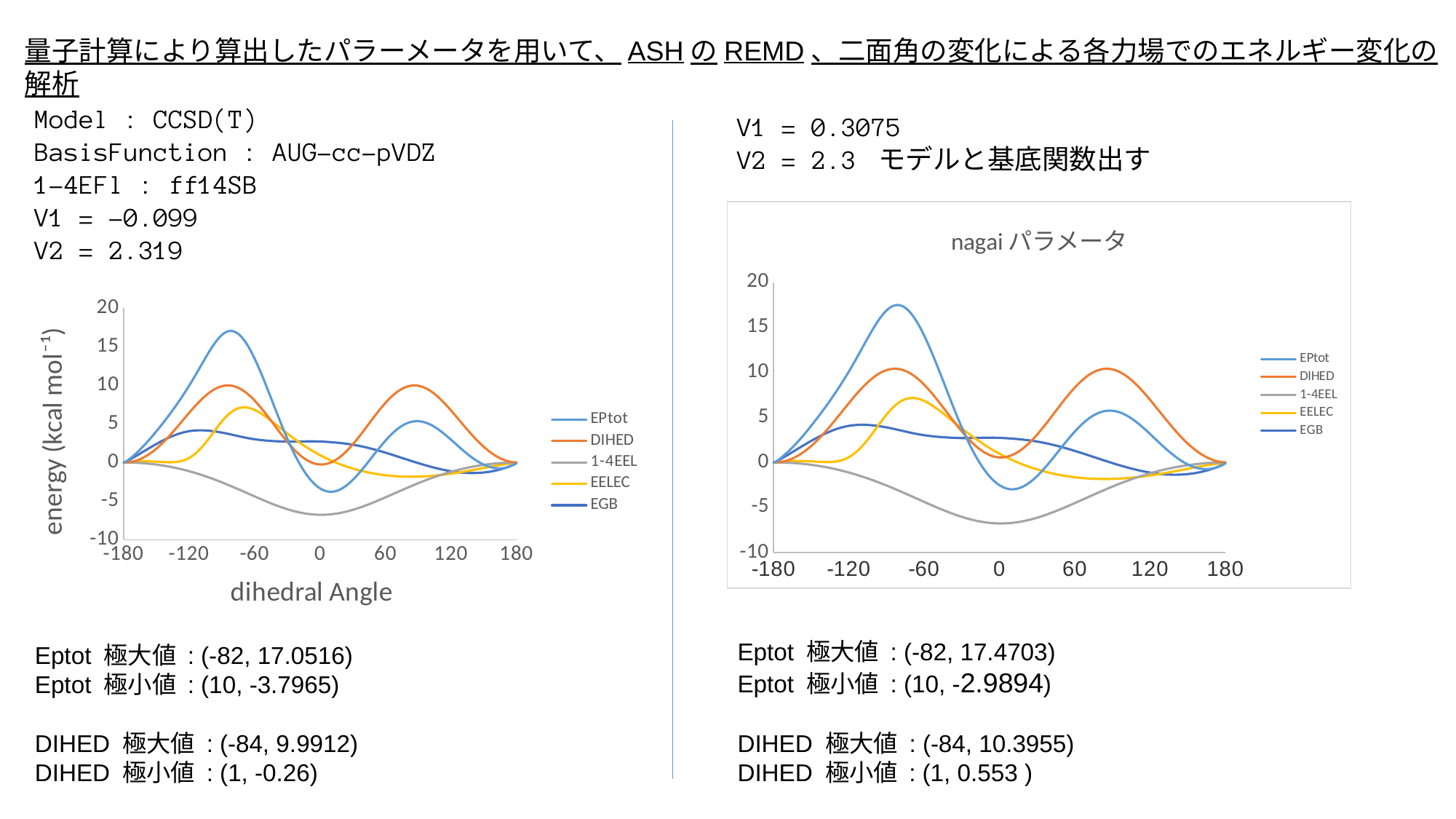

量子計算により算出したパラーメータを用いて、ASHのREMD、二面角の変化による各力場でのエネルギー変化の解析
Model : CCSD(T)
BasisFunction : AUG-cc-pVDZ
1-4EFl : ff14SB
V1 = -0.099
V2 = 2.319
V1 = 0.3075
V2 = 2.3 モデルと基底関数出す

### Chart: nagaiパラメータ

| Category | EPtot | DIHED | 1-4EEL | EELEC | EGB |
|---|---|---|---|---|---|

### Chart

| Category | EPtot | DIHED | 1-4EEL | EELEC | EGB |
|---|---|---|---|---|---|
Eptot 極大値 : (-82, 17.4703)
Eptot 極小値 : (10, -2.9894)
Eptot 極大値 : (-82, 17.0516)
Eptot 極小値 : (10, -3.7965)
DIHED 極大値 : (-84, 9.9912)
DIHED 極小値 : (1, -0.26)
DIHED 極大値 : (-84, 10.3955)
DIHED 極小値 : (1, 0.553 )